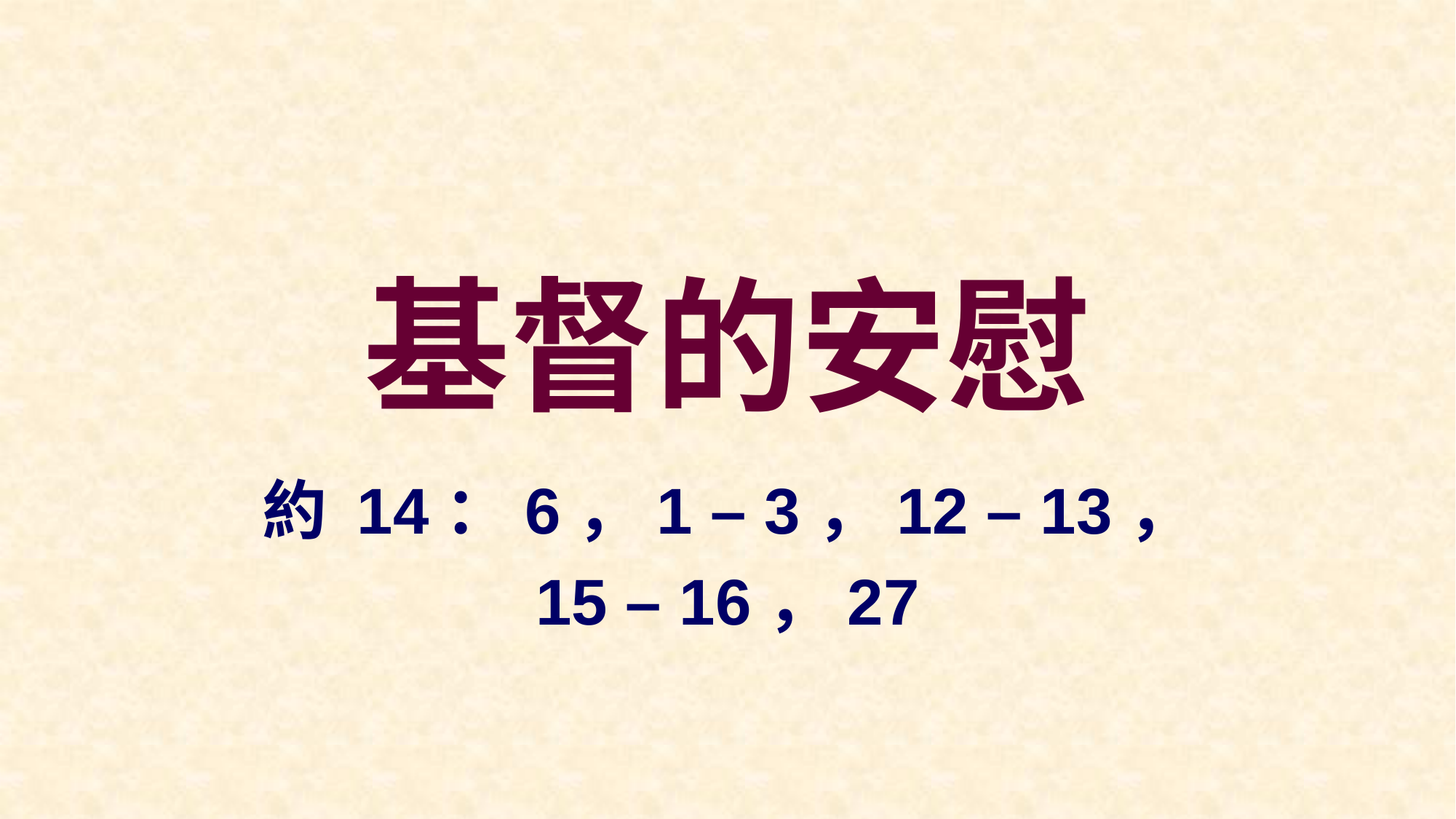

# 基督的安慰
約 14：6，1 – 3，12 – 13，
15 – 16，27